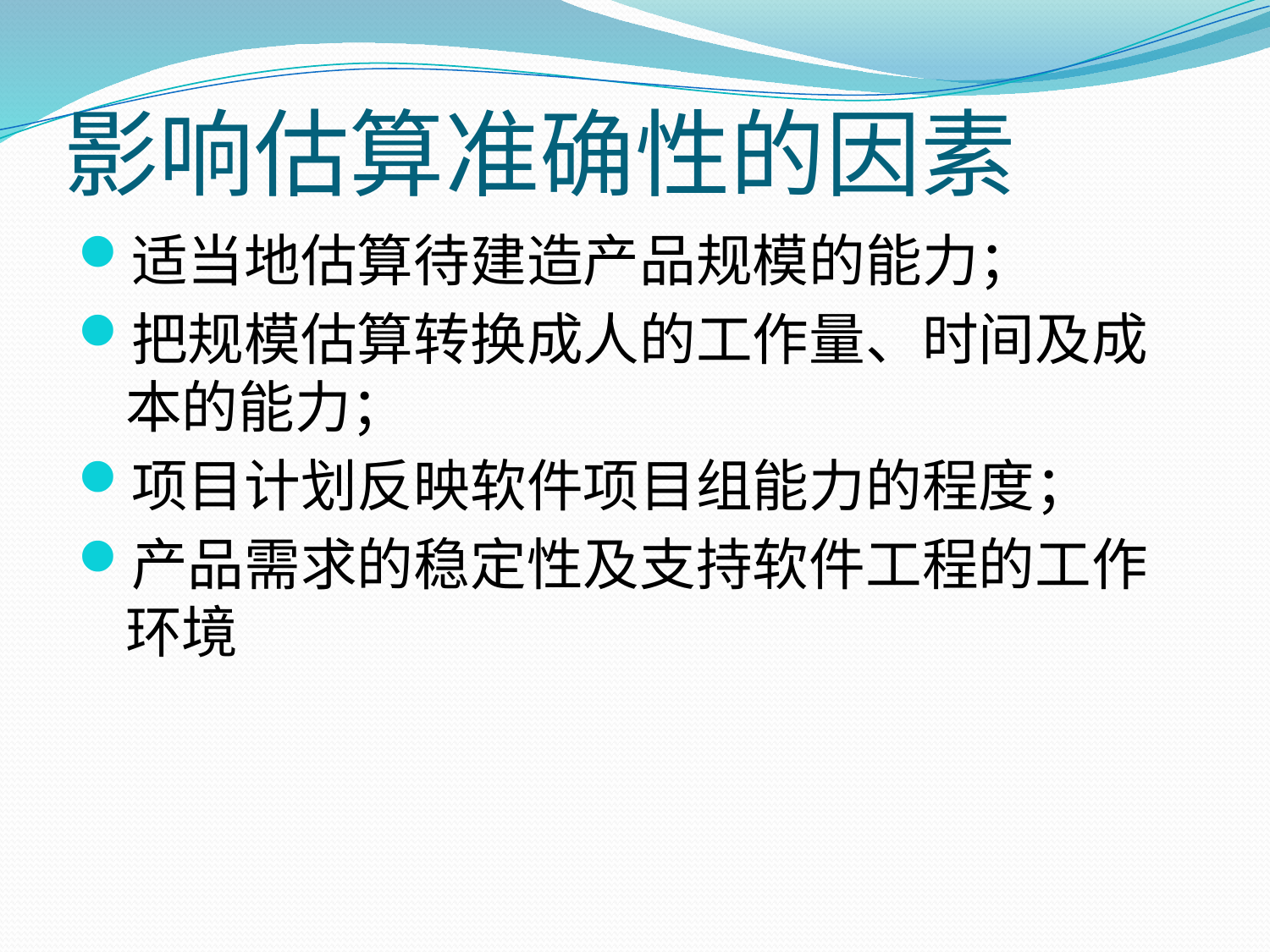

影响估算准确性的因素
适当地估算待建造产品规模的能力；
把规模估算转换成人的工作量、时间及成本的能力；
项目计划反映软件项目组能力的程度；
产品需求的稳定性及支持软件工程的工作环境